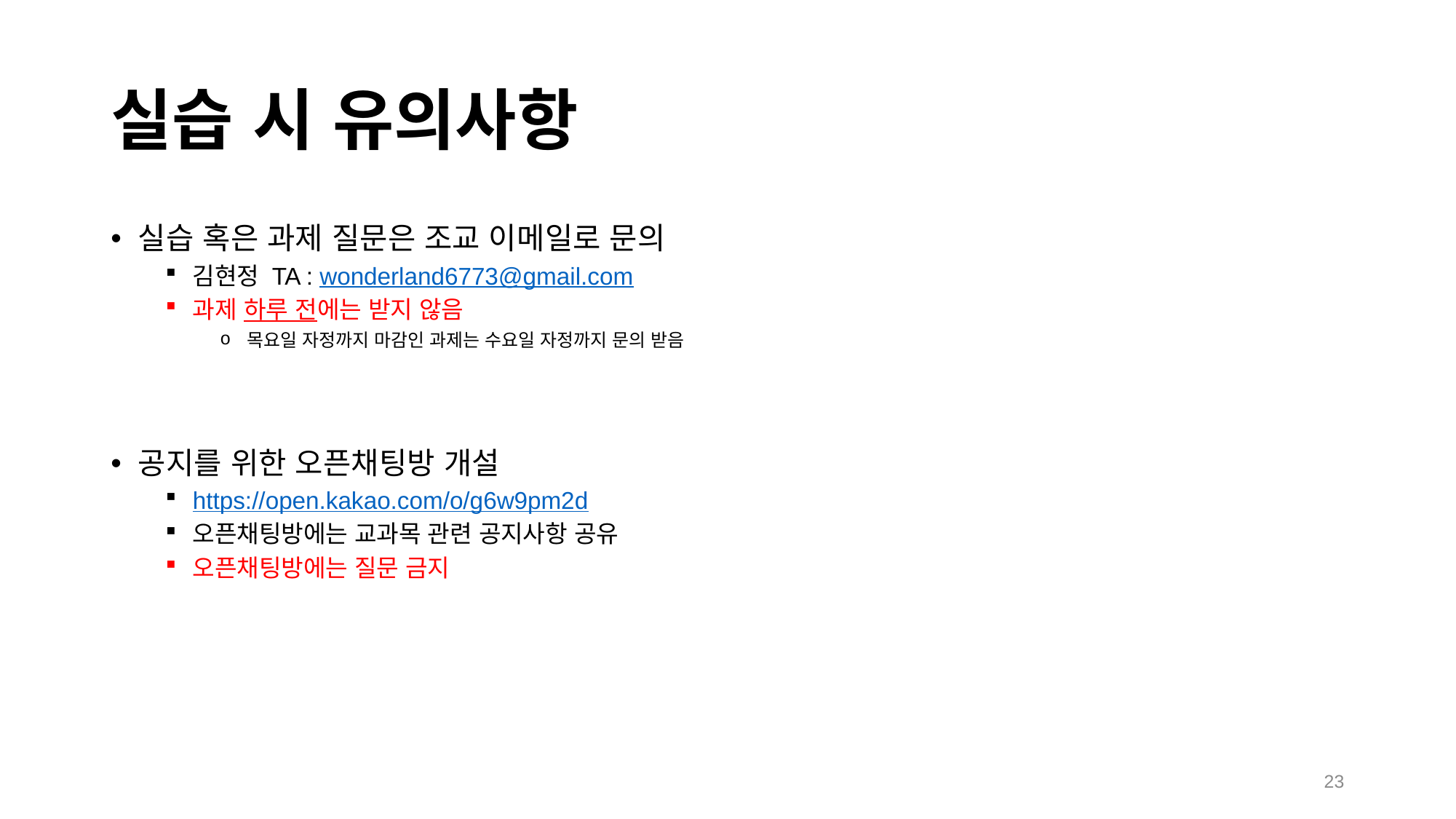

# 실습 시 유의사항
실습 혹은 과제 질문은 조교 이메일로 문의
김현정 TA : wonderland6773@gmail.com
과제 하루 전에는 받지 않음
목요일 자정까지 마감인 과제는 수요일 자정까지 문의 받음

공지를 위한 오픈채팅방 개설
https://open.kakao.com/o/g6w9pm2d
오픈채팅방에는 교과목 관련 공지사항 공유
오픈채팅방에는 질문 금지

23